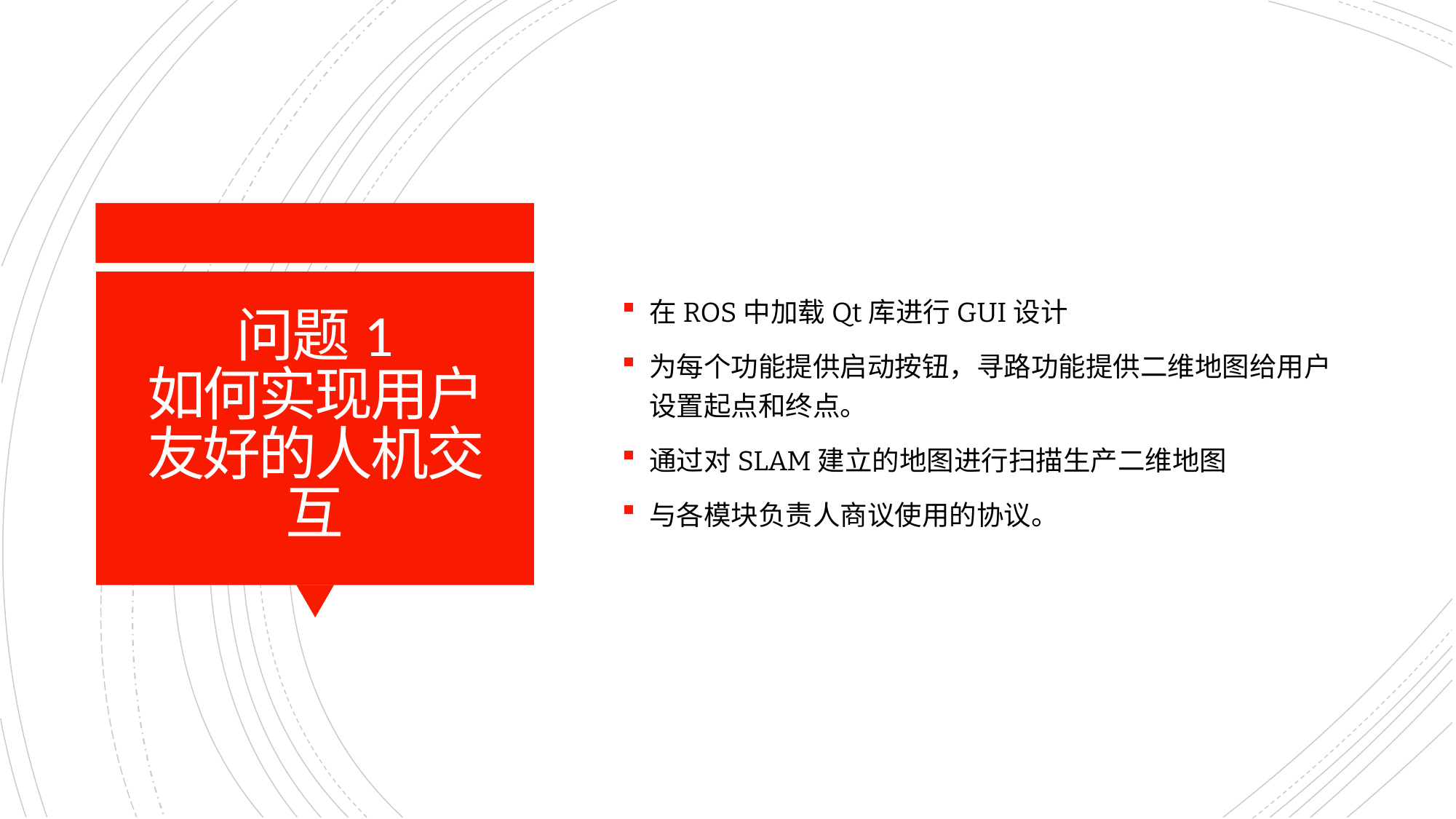

在ROS中加载Qt库进行GUI设计
为每个功能提供启动按钮，寻路功能提供二维地图给用户设置起点和终点。
通过对SLAM建立的地图进行扫描生产二维地图
与各模块负责人商议使用的协议。
# 问题1 如何实现用户友好的人机交互